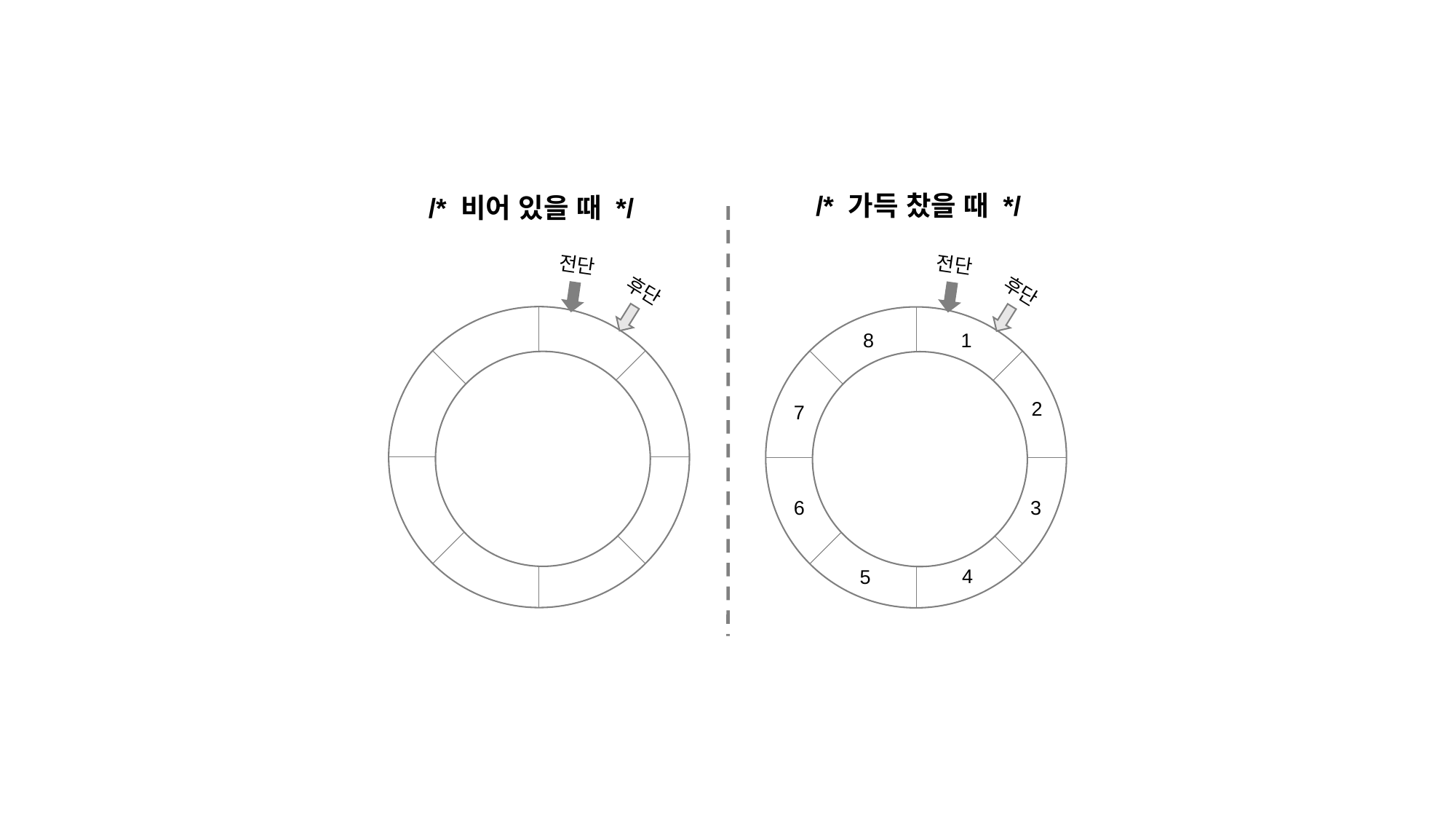

/* 가득 찼을 때 */
/* 비어 있을 때 */
전단

전단

후단

후단

8
1

2
7
6
3
4
5